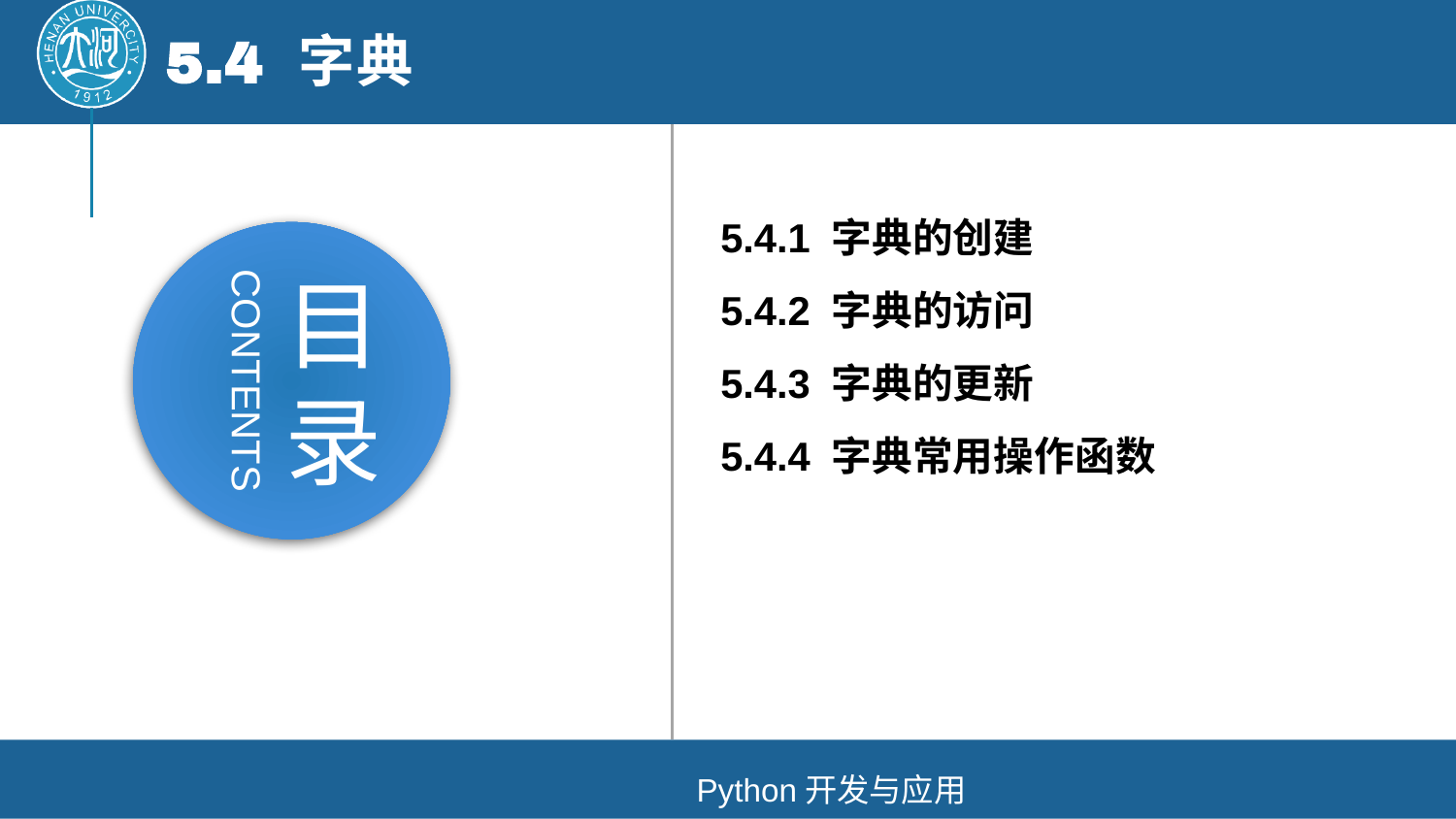

5.4 字典
5.4.1 字典的创建
5.4.2 字典的访问
5.4.3 字典的更新
5.4.4 字典常用操作函数

Python开发与应用
21